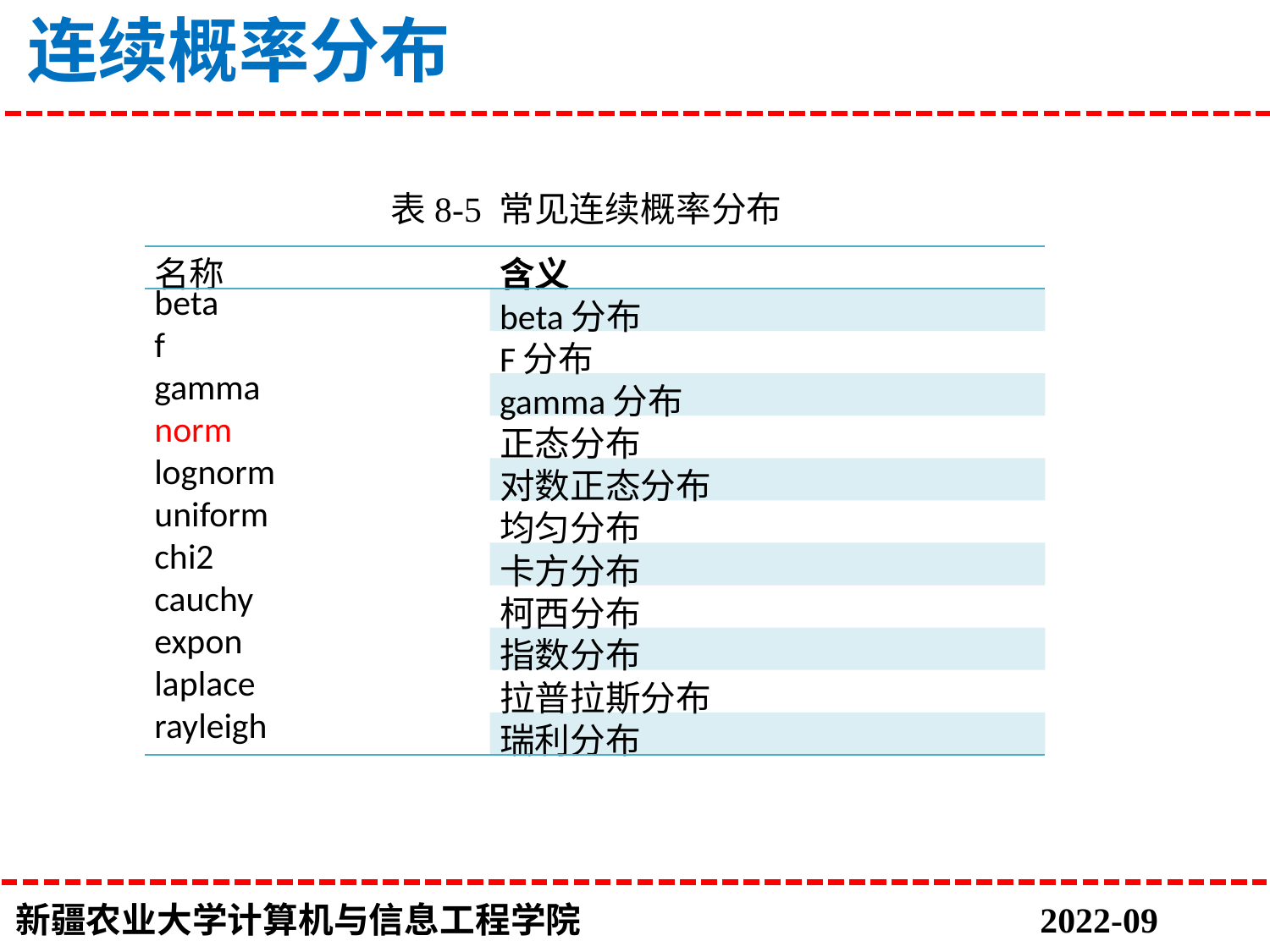

连续概率分布
表8-5 常见连续概率分布
| 名称 | 含义 |
| --- | --- |
| beta | beta分布 |
| f | F分布 |
| gamma | gamma分布 |
| norm | 正态分布 |
| lognorm | 对数正态分布 |
| uniform | 均匀分布 |
| chi2 | 卡方分布 |
| cauchy | 柯西分布 |
| expon | 指数分布 |
| laplace | 拉普拉斯分布 |
| rayleigh | 瑞利分布 |